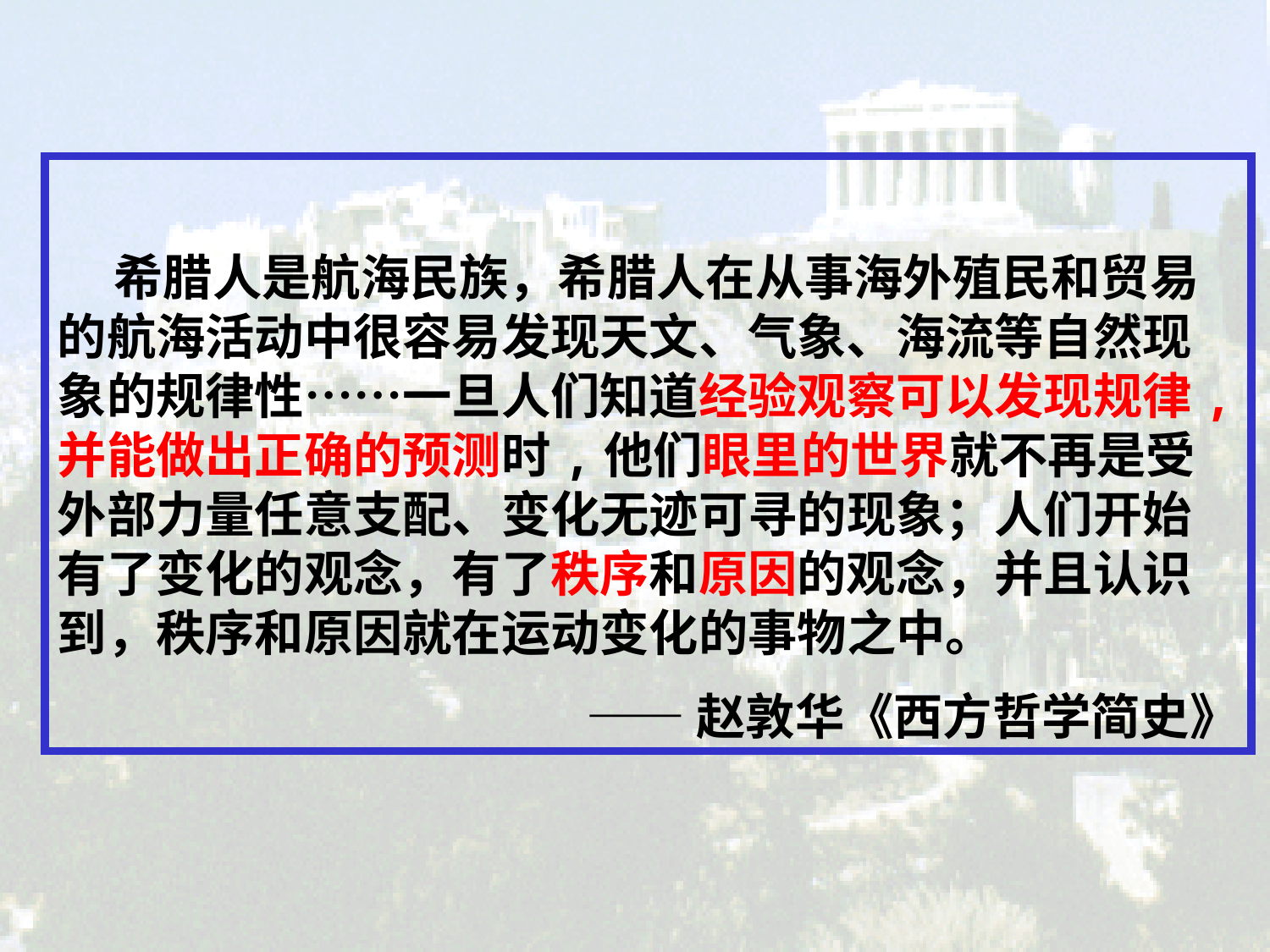

希腊人是航海民族，希腊人在从事海外殖民和贸易的航海活动中很容易发现天文、气象、海流等自然现象的规律性……一旦人们知道经验观察可以发现规律,并能做出正确的预测时,他们眼里的世界就不再是受外部力量任意支配、变化无迹可寻的现象；人们开始有了变化的观念，有了秩序和原因的观念，并且认识到，秩序和原因就在运动变化的事物之中。
——赵敦华《西方哲学简史》